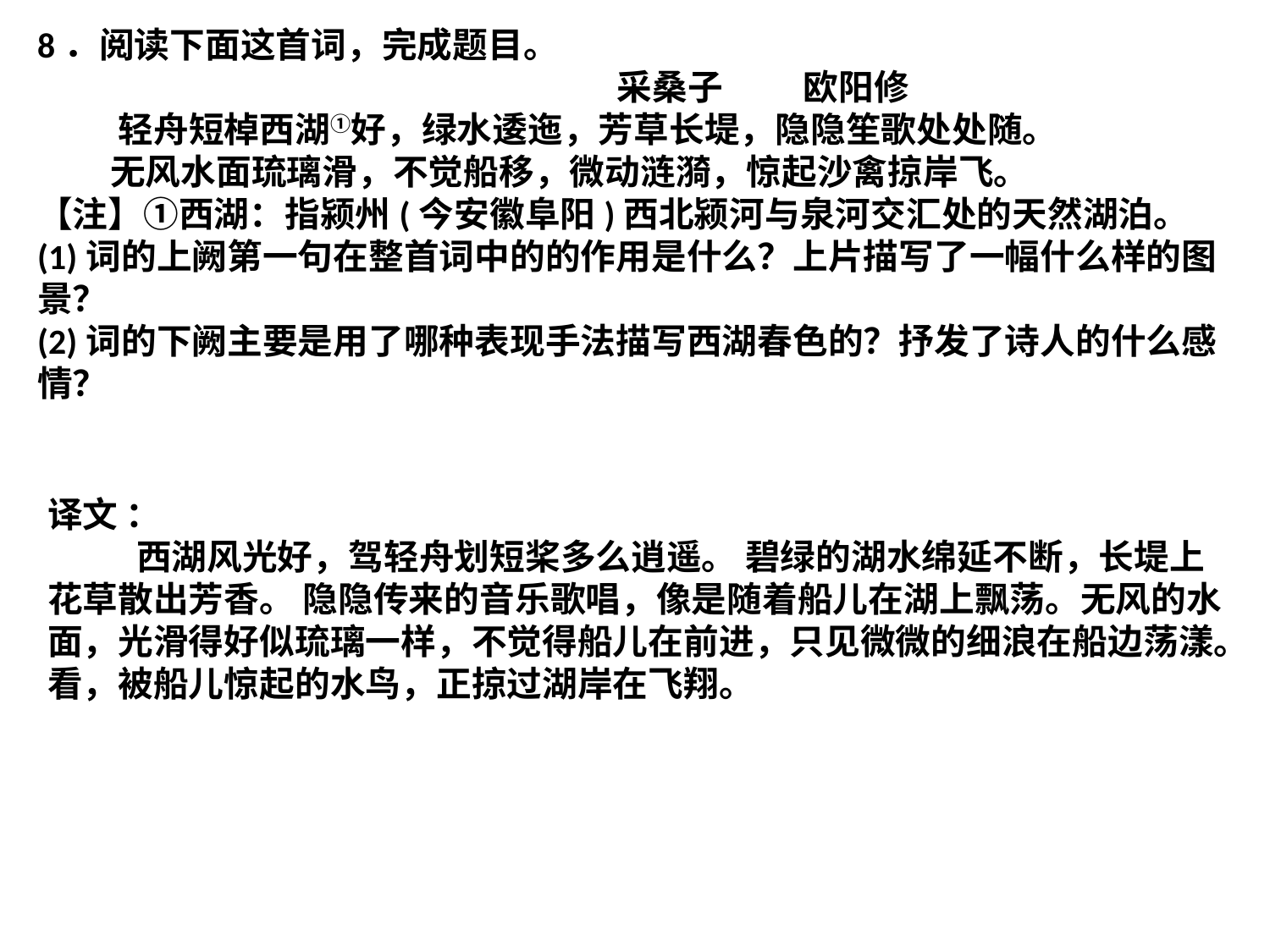

8．阅读下面这首词，完成题目。
                                                                       采桑子          欧阳修
         轻舟短棹西湖①好，绿水逶迤，芳草长堤，隐隐笙歌处处随。
        无风水面琉璃滑，不觉船移，微动涟漪，惊起沙禽掠岸飞。
【注】①西湖：指颍州(今安徽阜阳)西北颍河与泉河交汇处的天然湖泊。
(1)词的上阙第一句在整首词中的的作用是什么？上片描写了一幅什么样的图景？
(2)词的下阙主要是用了哪种表现手法描写西湖春色的？抒发了诗人的什么感情？
译文 ：
          西湖风光好，驾轻舟划短桨多么逍遥。 碧绿的湖水绵延不断，长堤上花草散出芳香。 隐隐传来的音乐歌唱，像是随着船儿在湖上飘荡。无风的水面，光滑得好似琉璃一样，不觉得船儿在前进，只见微微的细浪在船边荡漾。看，被船儿惊起的水鸟，正掠过湖岸在飞翔。